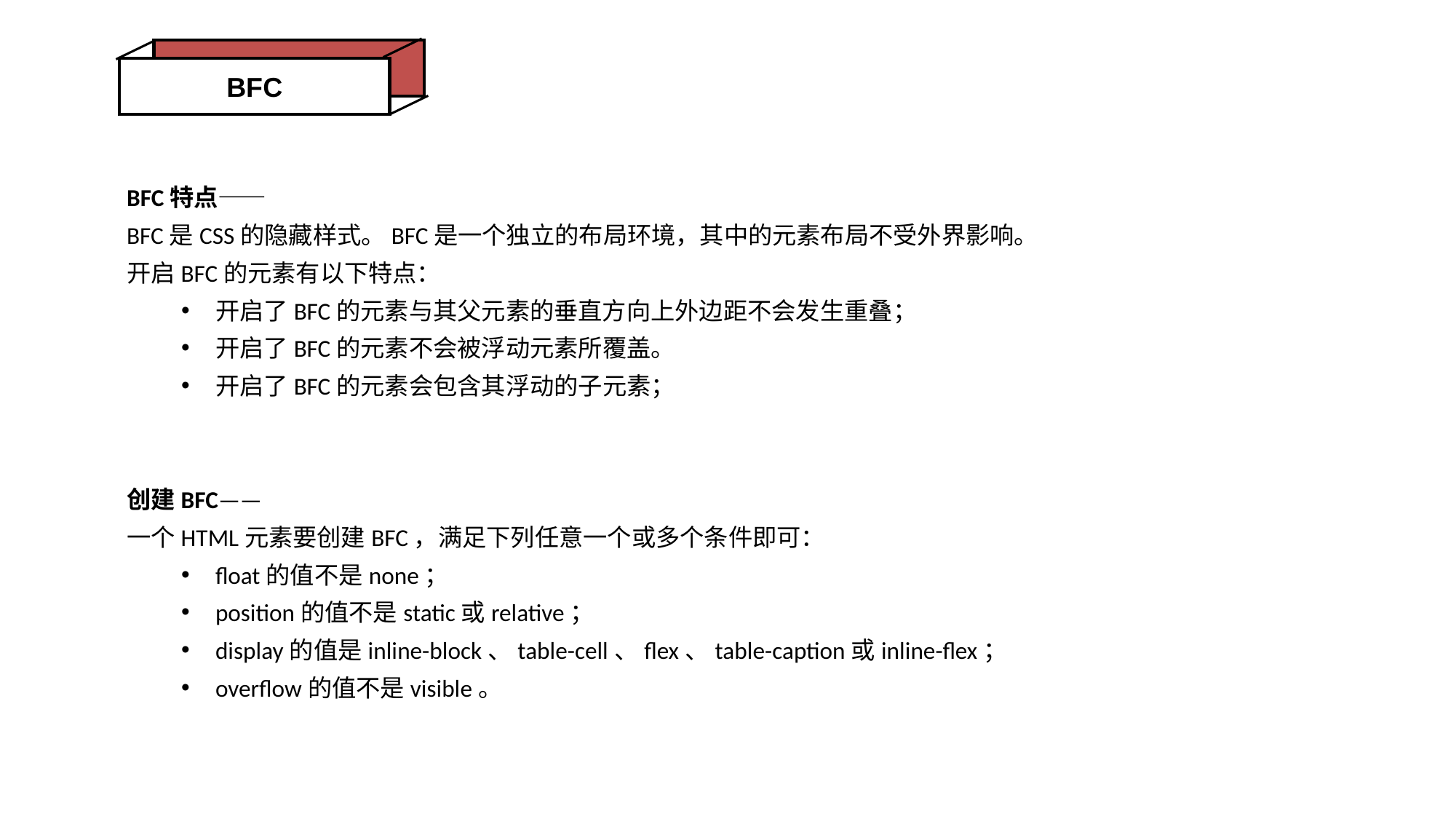

BFC
BFC特点——
BFC是CSS的隐藏样式。BFC是一个独立的布局环境，其中的元素布局不受外界影响。
开启BFC的元素有以下特点：
开启了BFC的元素与其父元素的垂直方向上外边距不会发生重叠；
开启了BFC的元素不会被浮动元素所覆盖。
开启了BFC的元素会包含其浮动的子元素；

创建BFC——
一个HTML元素要创建BFC，满足下列任意一个或多个条件即可：
float的值不是none；
position的值不是static或relative；
display的值是inline-block、table-cell、flex、table-caption或inline-flex；
overflow的值不是visible。